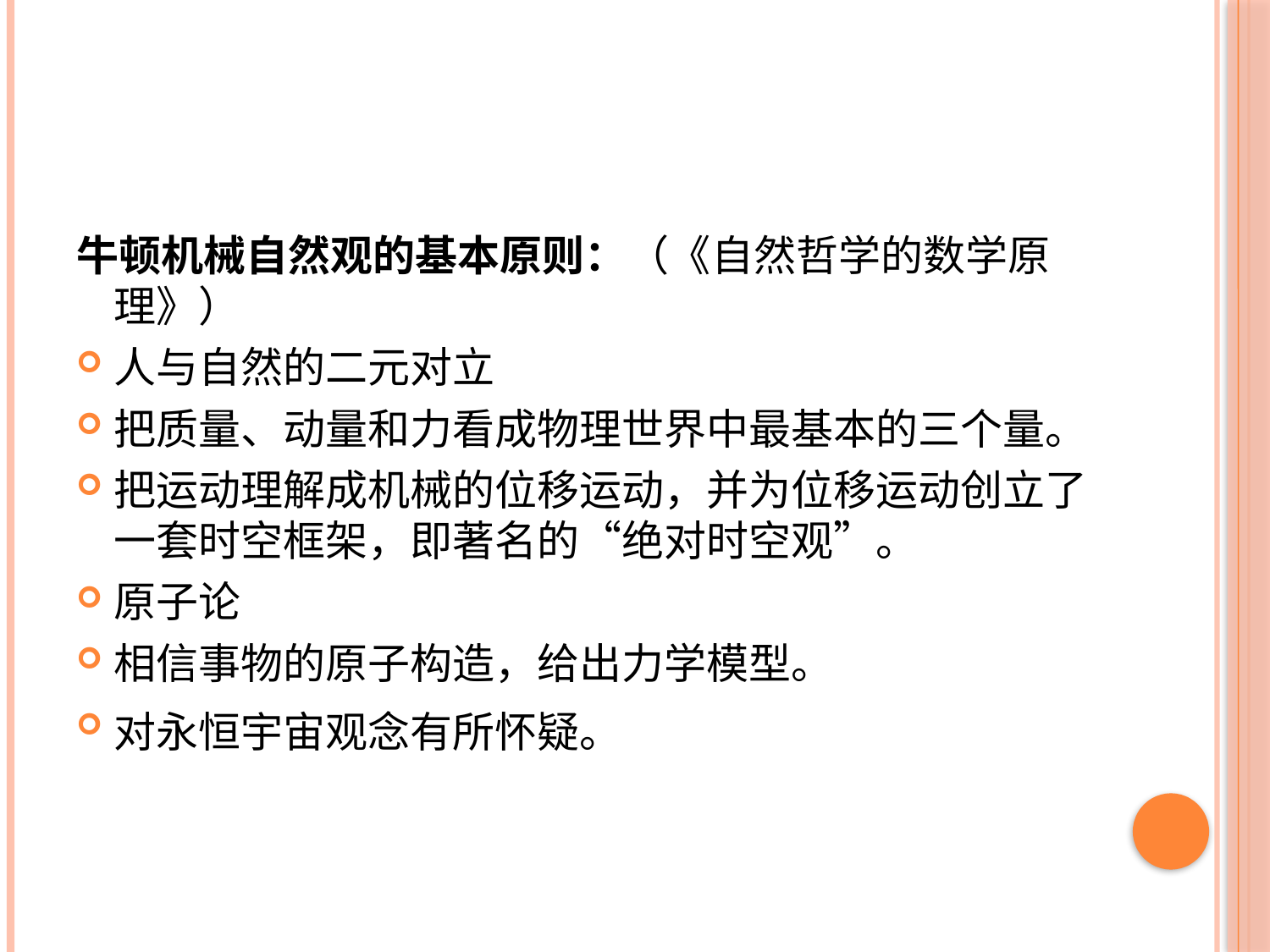

#
牛顿机械自然观的基本原则：（《自然哲学的数学原理》）
人与自然的二元对立
把质量、动量和力看成物理世界中最基本的三个量。
把运动理解成机械的位移运动，并为位移运动创立了一套时空框架，即著名的“绝对时空观”。
原子论
相信事物的原子构造，给出力学模型。
对永恒宇宙观念有所怀疑。